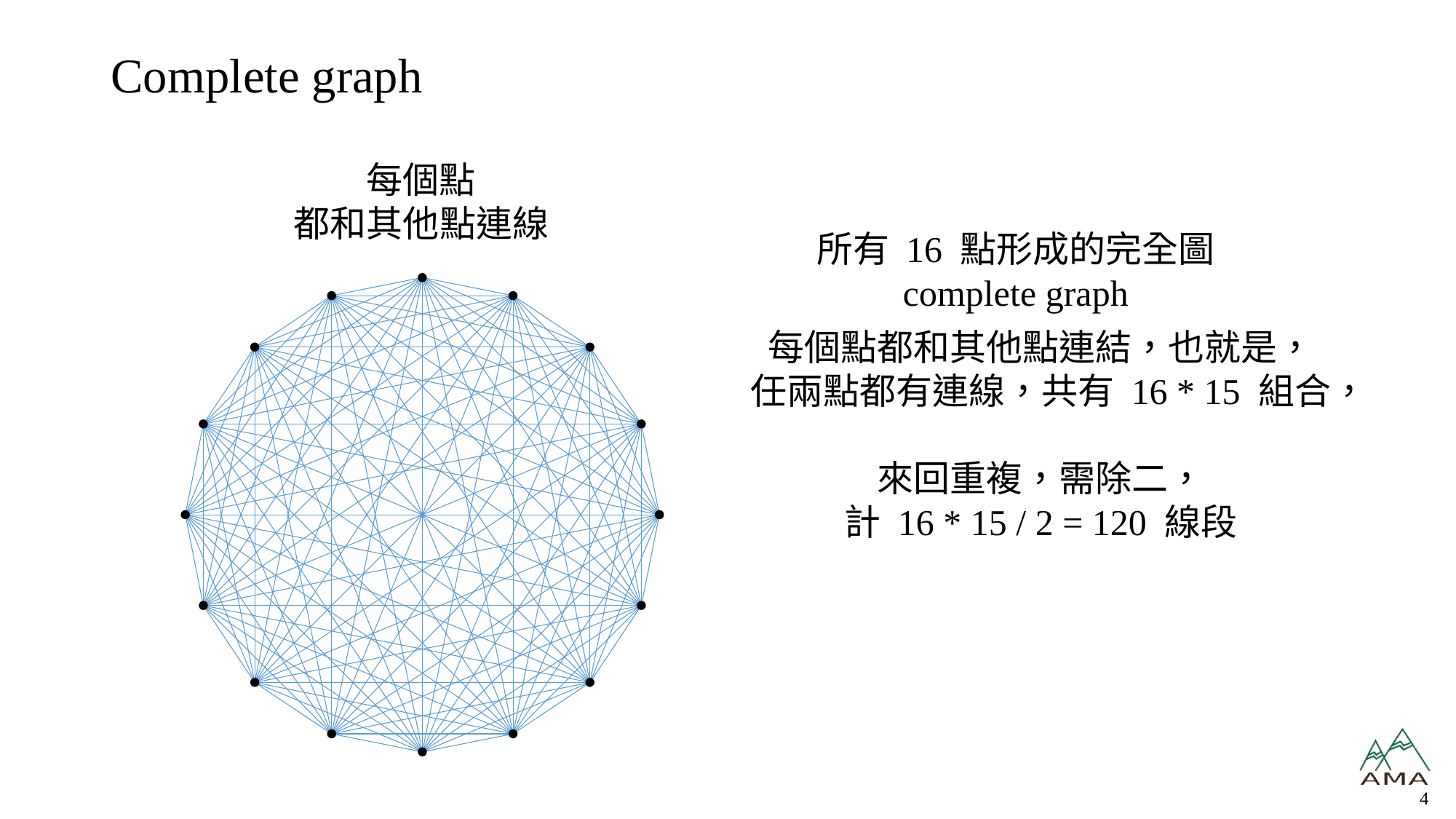

# Complete graph
每個點
都和其他點連線
所有 16 點形成的完全圖
complete graph

每個點都和其他點連結，也就是，
任兩點都有連線，共有 16 * 15 組合，
來回重複，需除二，
計 16 * 15 / 2 = 120 線段
4